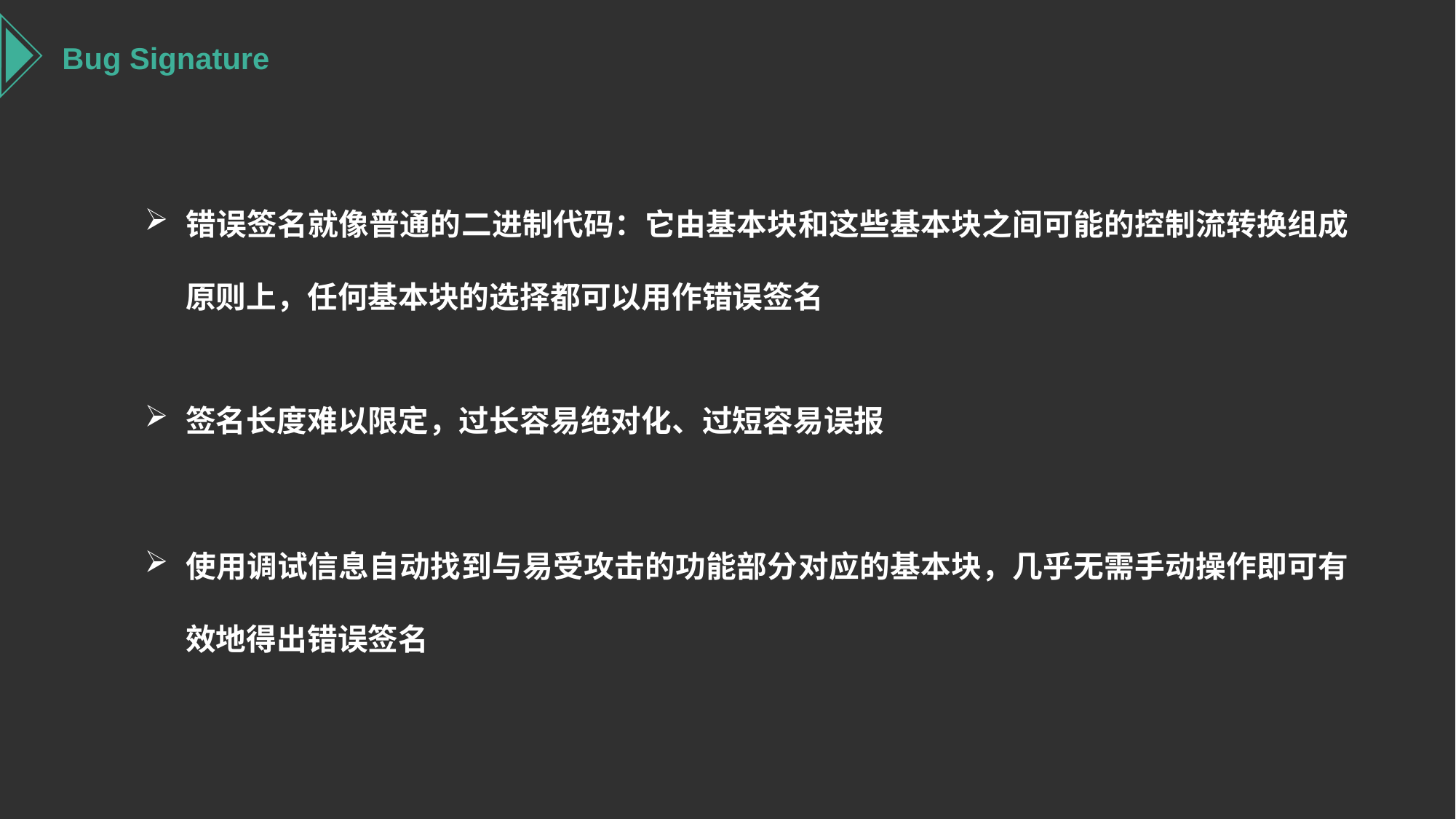

Bug Signature

错误签名就像普通的二进制代码：它由基本块和这些基本块之间可能的控制流转换组成 原则上，任何基本块的选择都可以用作错误签名

签名长度难以限定，过长容易绝对化、过短容易误报

使用调试信息自动找到与易受攻击的功能部分对应的基本块，几乎无需手动操作即可有效地得出错误签名